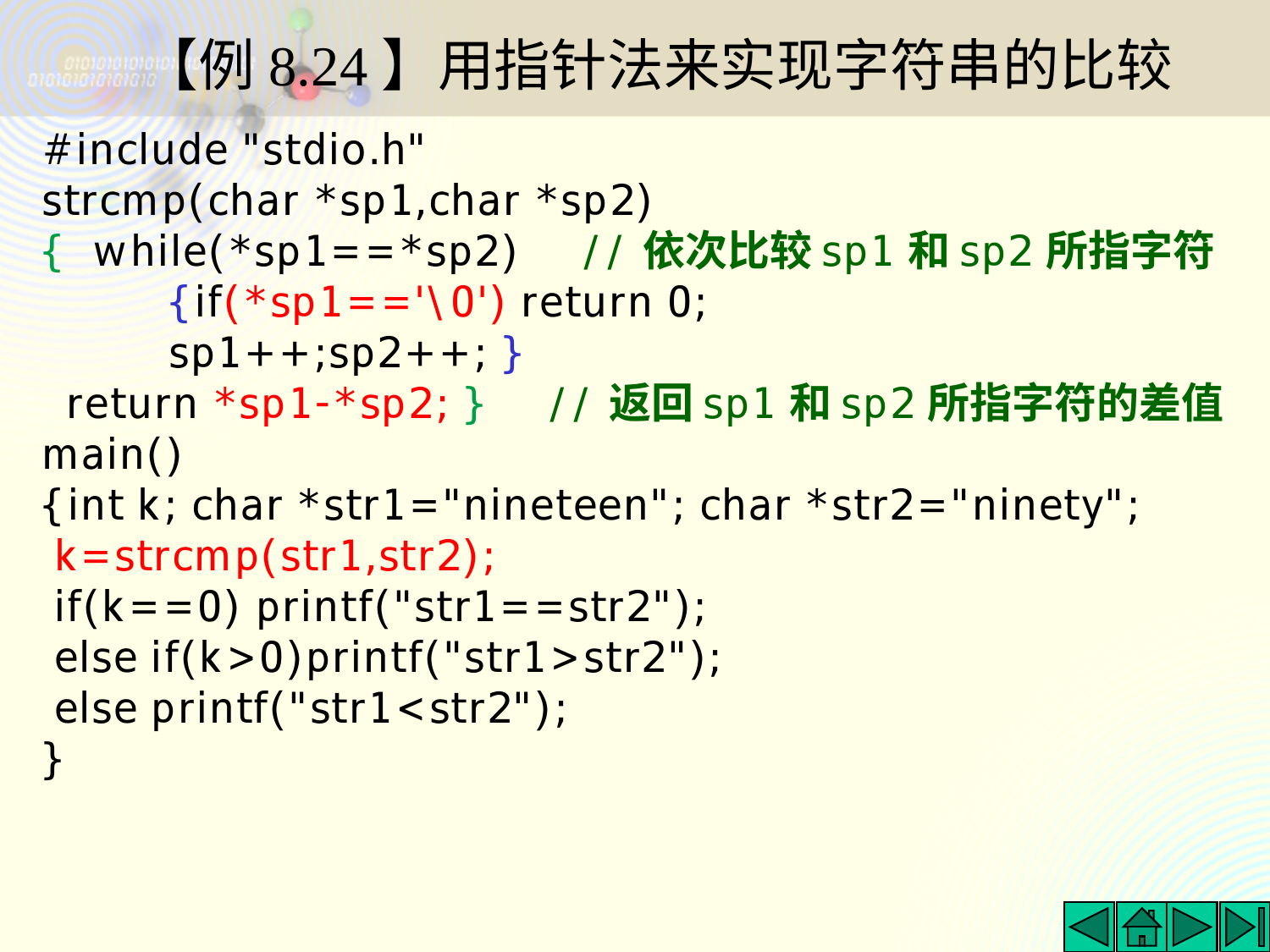

# 【例8.24】用指针法来实现字符串的比较
#include "stdio.h"
strcmp(char *sp1,char *sp2)
{  while(*sp1==*sp2)     //依次比较sp1和sp2所指字符
  	{if(*sp1=='\0') return 0;
   	sp1++;sp2++; }
  return *sp1-*sp2; }  	//返回sp1和sp2所指字符的差值
main()
{int k; char *str1="nineteen"; char *str2="ninety";
 k=strcmp(str1,str2);
 if(k==0) printf("str1==str2");
 else if(k>0)printf("str1>str2");
 else printf("str1<str2");
}